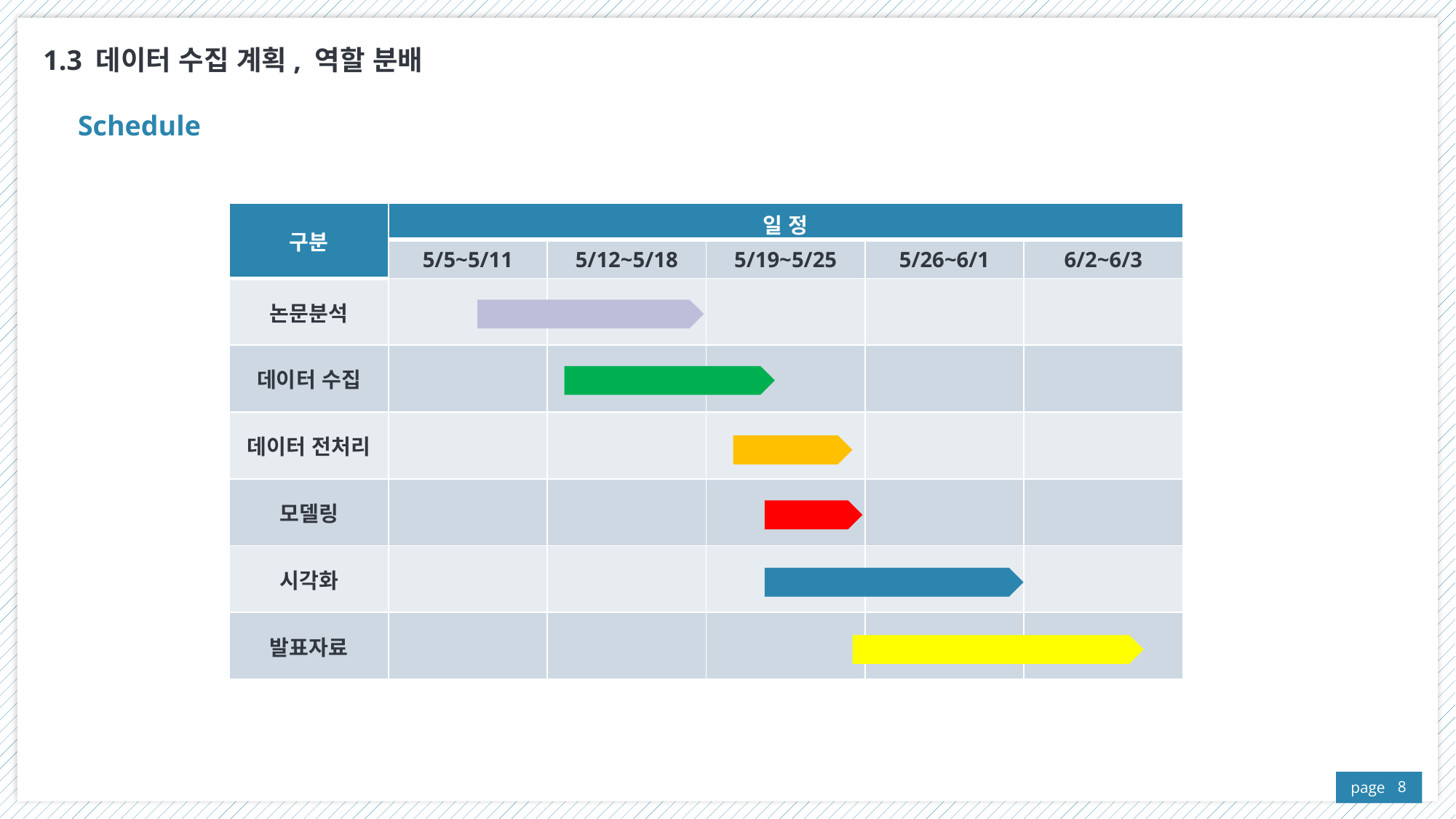

1.3 데이터 수집 계획, 역할 분배
Schedule
| 구분 | 일 정 |  |  |  |  |
| --- | --- | --- | --- | --- | --- |
|  | 5/5~5/11 | 5/12~5/18 | 5/19~5/25 | 5/26~6/1 | 6/2~6/3 |
| 논문분석 |  |  |  |  |  |
| 데이터 수집 |  |  |  |  |  |
| 데이터 전처리 |  |  |  |  |  |
| 모델링 |  |  |  |  |  |
| 시각화 |  |  |  |  |  |
| 발표자료 |  |  |  |  |  |

8